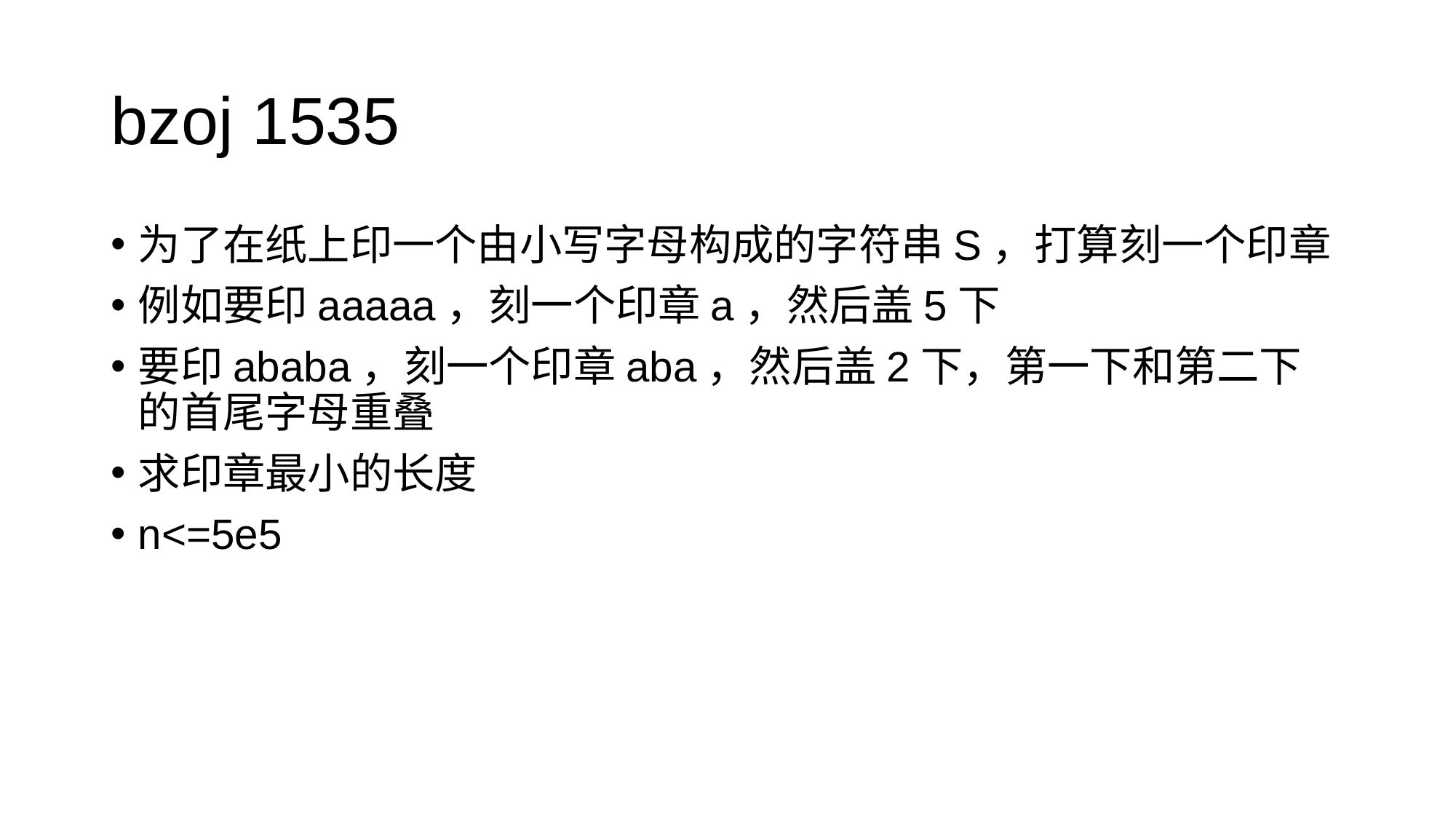

# bzoj 1535
为了在纸上印一个由小写字母构成的字符串S，打算刻一个印章
例如要印aaaaa，刻一个印章a，然后盖5下
要印ababa，刻一个印章aba，然后盖2下，第一下和第二下的首尾字母重叠
求印章最小的长度
n<=5e5